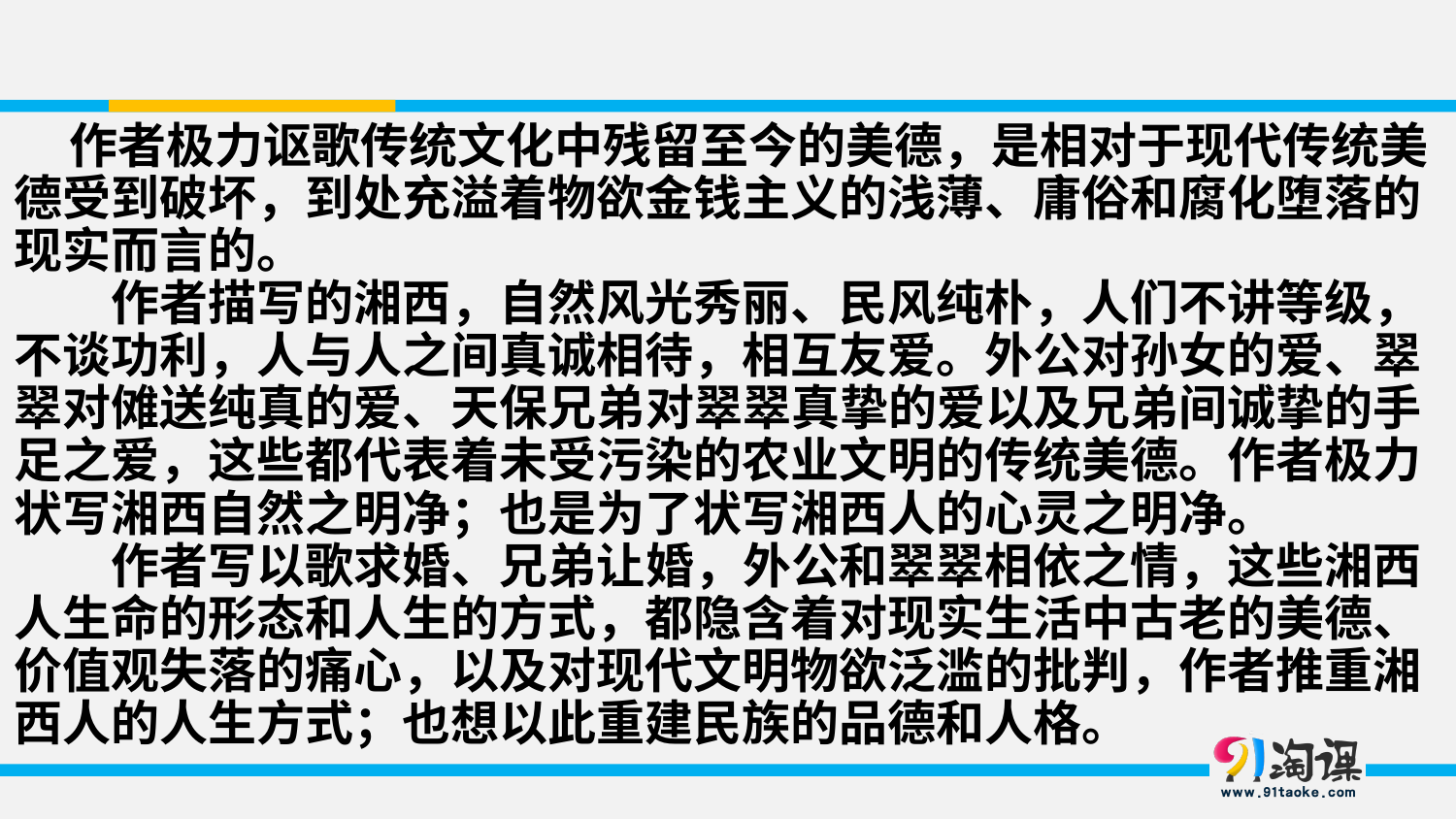

作者极力讴歌传统文化中残留至今的美德，是相对于现代传统美德受到破坏，到处充溢着物欲金钱主义的浅薄、庸俗和腐化堕落的现实而言的。
　　作者描写的湘西，自然风光秀丽、民风纯朴，人们不讲等级，不谈功利，人与人之间真诚相待，相互友爱。外公对孙女的爱、翠翠对傩送纯真的爱、天保兄弟对翠翠真挚的爱以及兄弟间诚挚的手足之爱，这些都代表着未受污染的农业文明的传统美德。作者极力状写湘西自然之明净；也是为了状写湘西人的心灵之明净。
　　作者写以歌求婚、兄弟让婚，外公和翠翠相依之情，这些湘西人生命的形态和人生的方式，都隐含着对现实生活中古老的美德、价值观失落的痛心，以及对现代文明物欲泛滥的批判，作者推重湘西人的人生方式；也想以此重建民族的品德和人格。